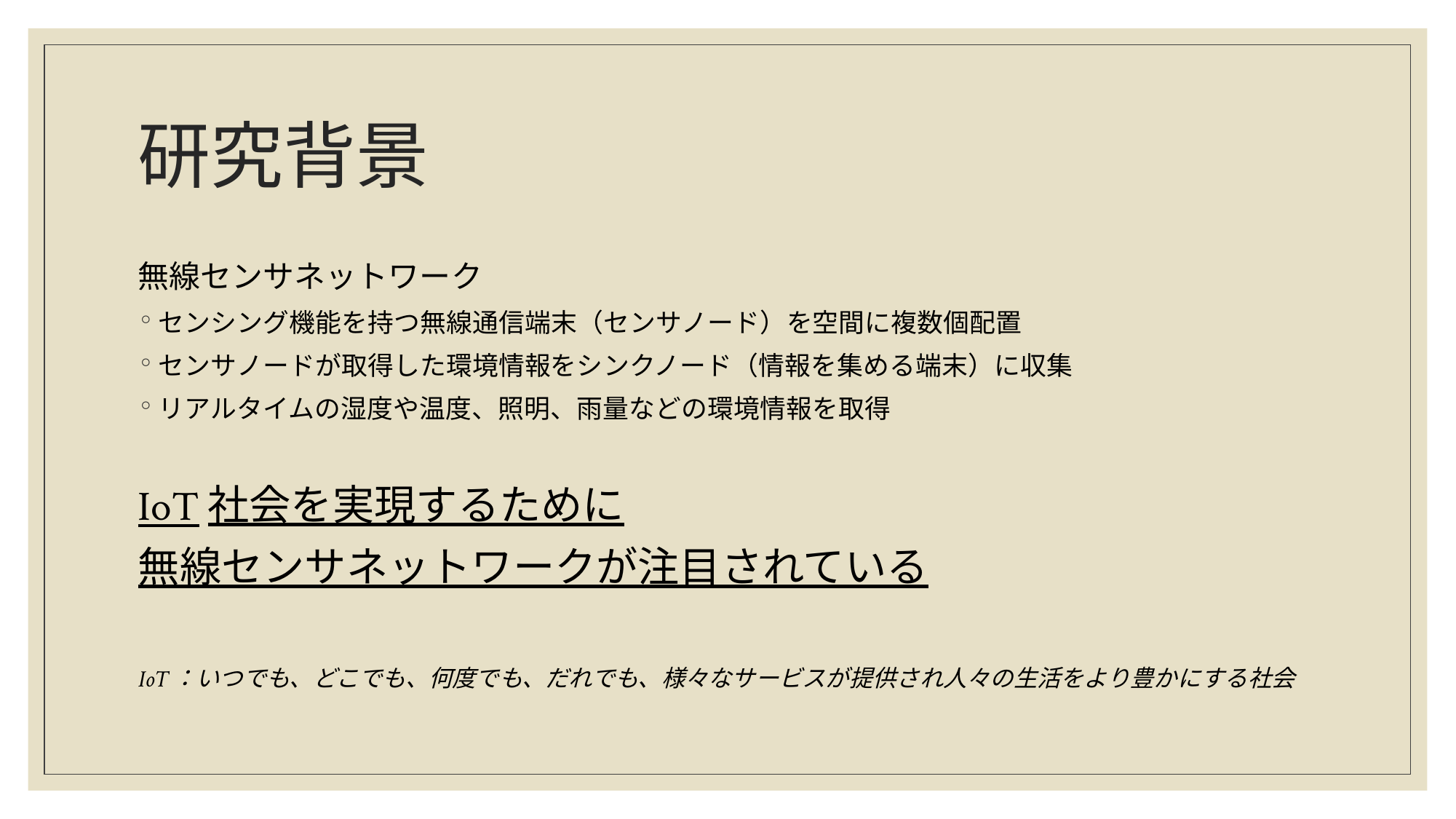

# 研究背景
無線センサネットワーク
センシング機能を持つ無線通信端末（センサノード）を空間に複数個配置
センサノードが取得した環境情報をシンクノード（情報を集める端末）に収集
リアルタイムの湿度や温度、照明、雨量などの環境情報を取得

IoT社会を実現するために
無線センサネットワークが注目されている

IoT：いつでも、どこでも、何度でも、だれでも、様々なサービスが提供され人々の生活をより豊かにする社会